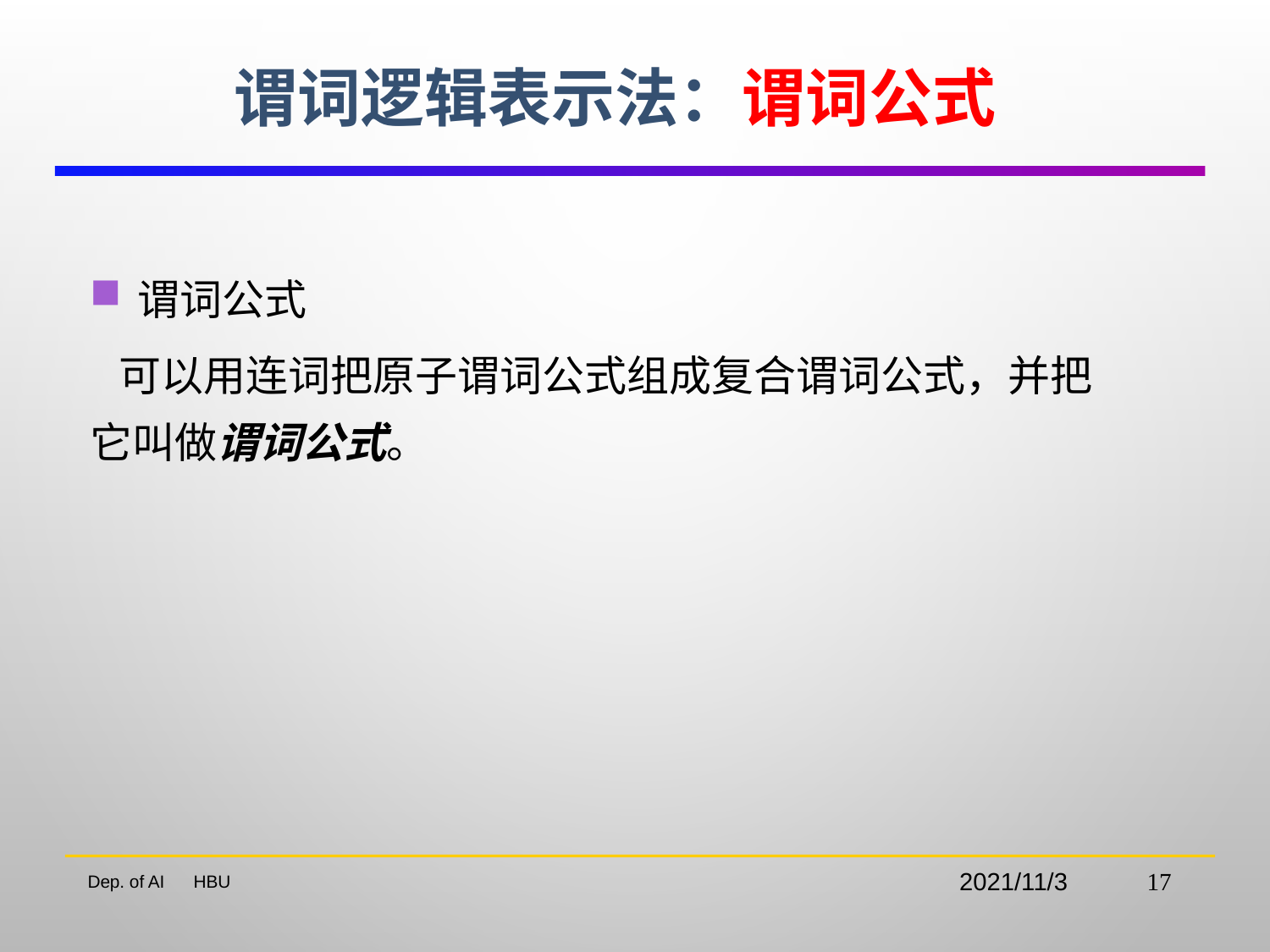

# 谓词逻辑表示法：谓词公式
谓词公式
  可以用连词把原子谓词公式组成复合谓词公式，并把它叫做谓词公式。
Dep. of AI      HBU
2021/11/3
17